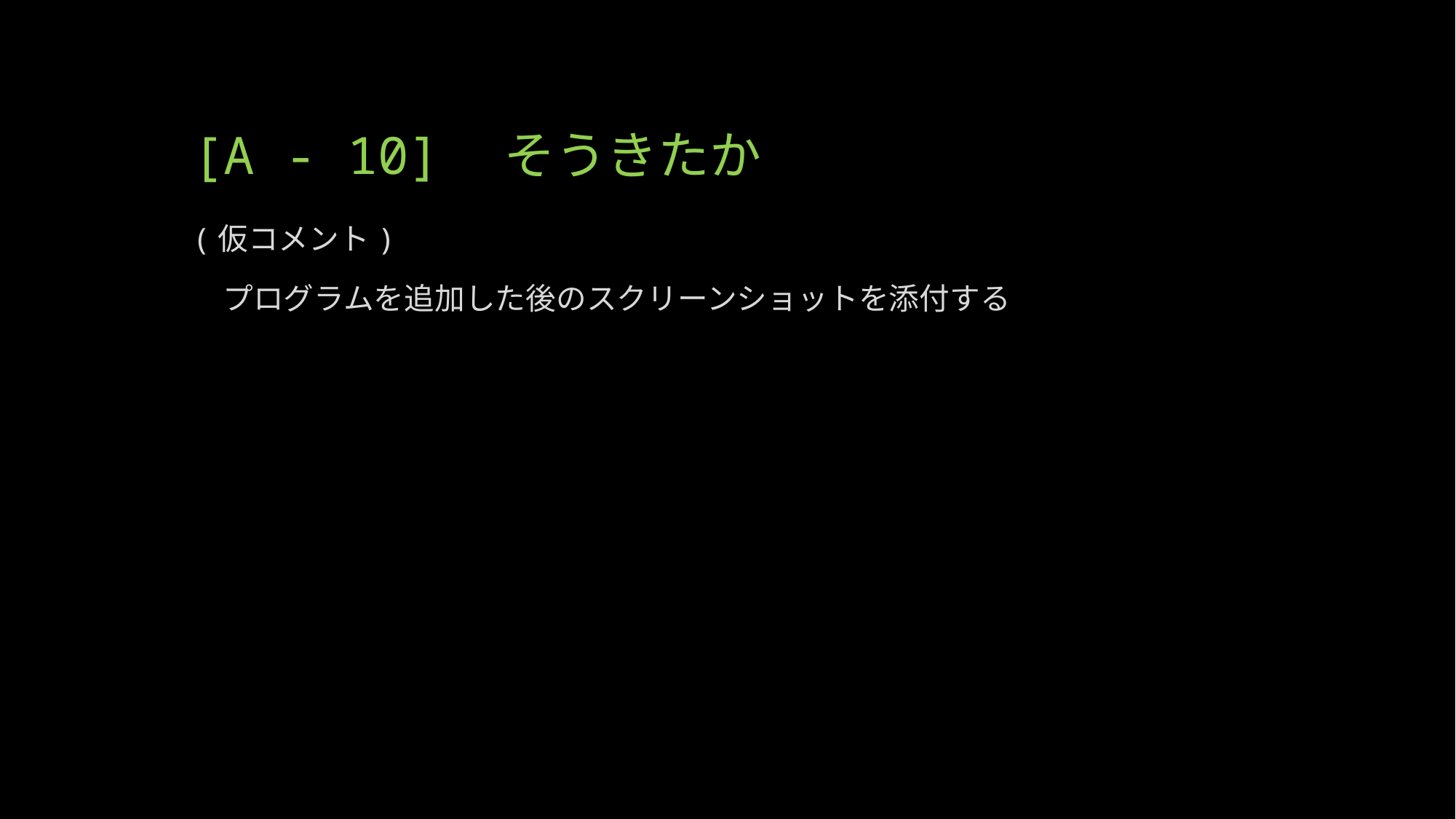

# [A - 10]　そうきたか
(仮コメント)
　プログラムを追加した後のスクリーンショットを添付する